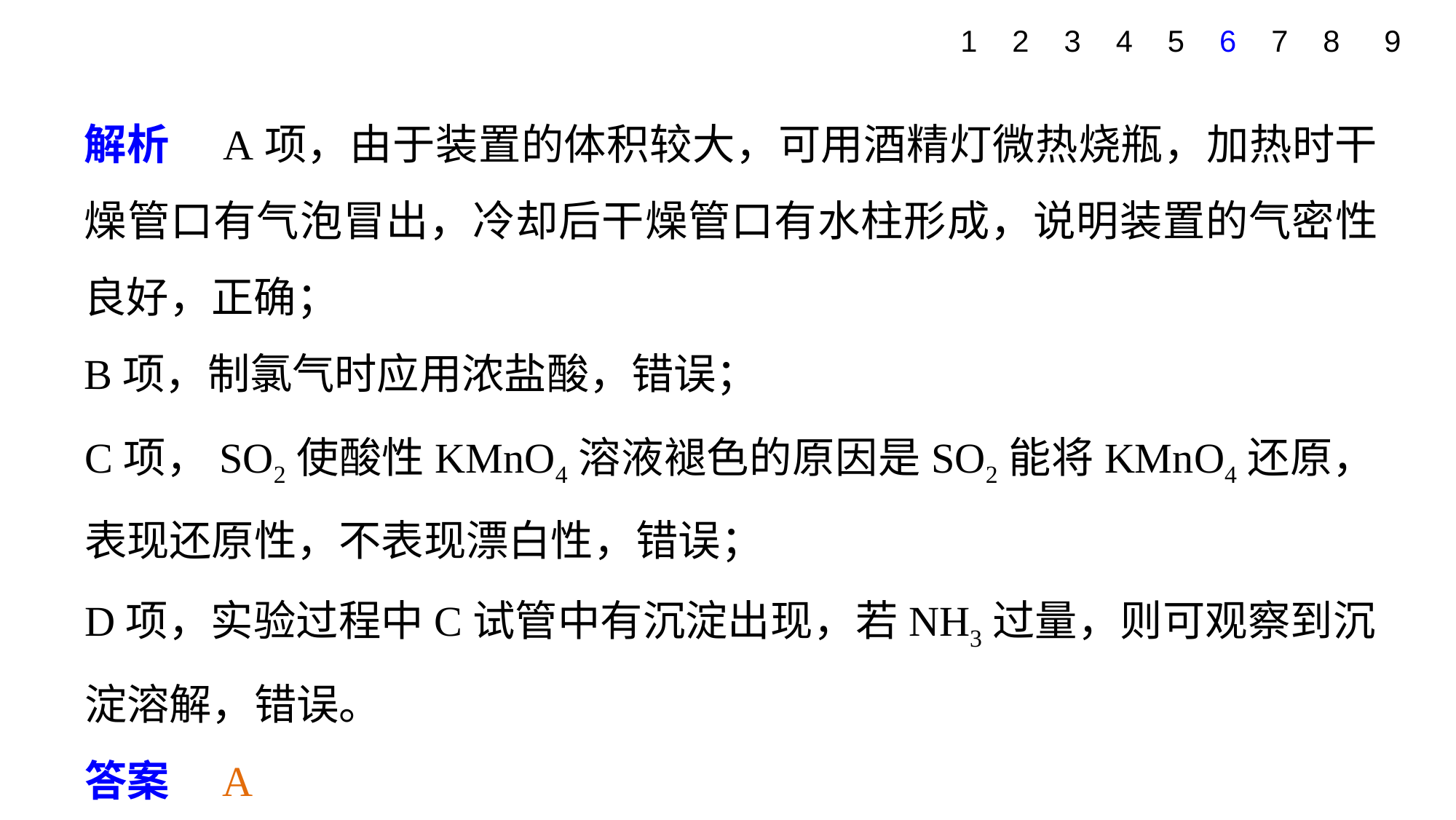

1
2
3
4
5
6
7
8
9
解析　A项，由于装置的体积较大，可用酒精灯微热烧瓶，加热时干燥管口有气泡冒出，冷却后干燥管口有水柱形成，说明装置的气密性良好，正确；
B项，制氯气时应用浓盐酸，错误；
C项，SO2使酸性KMnO4溶液褪色的原因是SO2能将KMnO4还原，表现还原性，不表现漂白性，错误；
D项，实验过程中C试管中有沉淀出现，若NH3过量，则可观察到沉淀溶解，错误。
答案　A